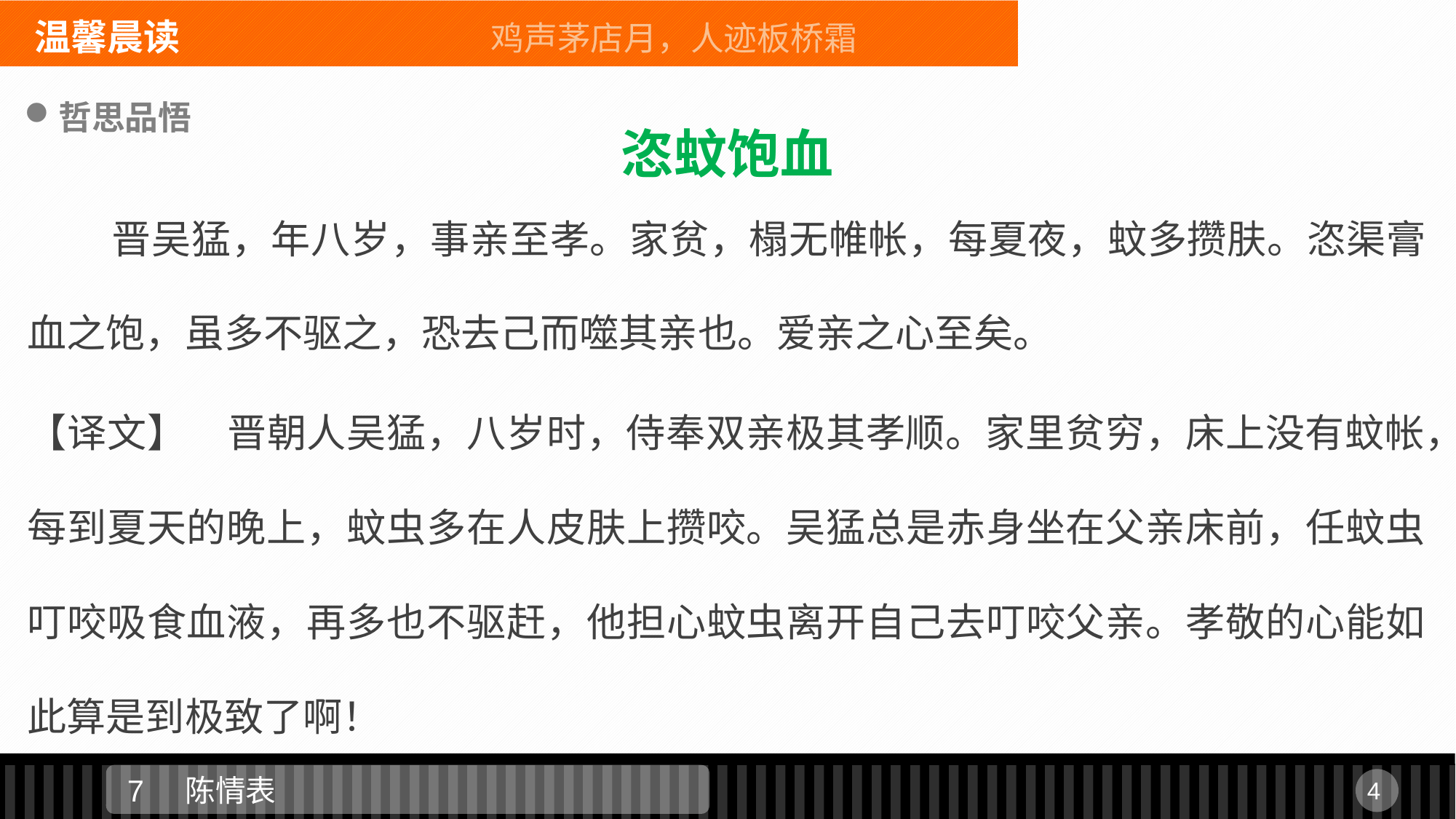

温馨晨读                                      鸡声茅店月，人迹板桥霜
哲思品悟
恣蚊饱血
        晋吴猛，年八岁，事亲至孝。家贫，榻无帷帐，每夏夜，蚊多攒肤。恣渠膏血之饱，虽多不驱之，恐去己而噬其亲也。爱亲之心至矣。
【译文】　晋朝人吴猛，八岁时，侍奉双亲极其孝顺。家里贫穷，床上没有蚊帐，每到夏天的晚上，蚊虫多在人皮肤上攒咬。吴猛总是赤身坐在父亲床前，任蚊虫叮咬吸食血液，再多也不驱赶，他担心蚊虫离开自己去叮咬父亲。孝敬的心能如此算是到极致了啊！